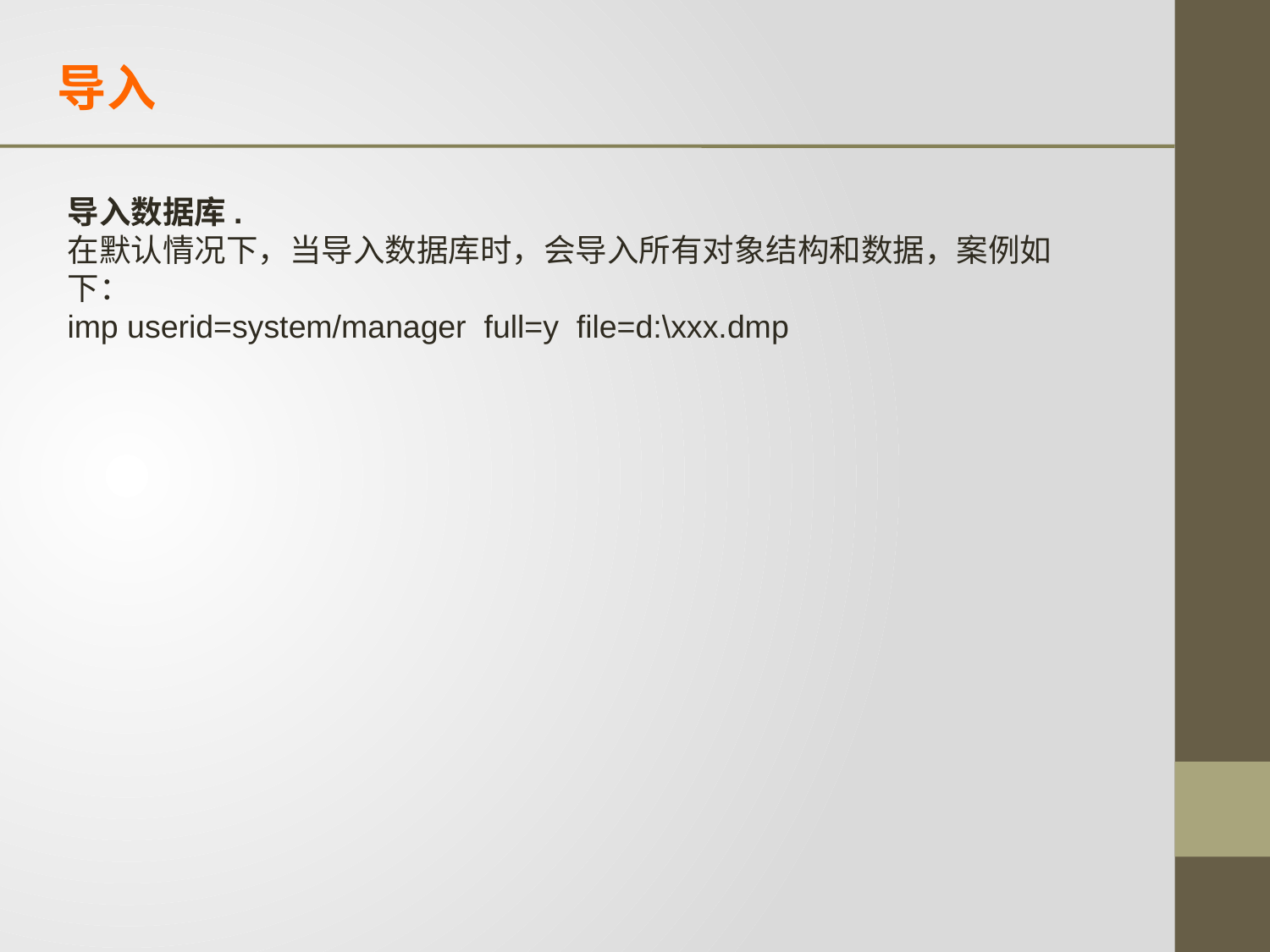

导入
导入数据库.
在默认情况下，当导入数据库时，会导入所有对象结构和数据，案例如下：
imp userid=system/manager  full=y  file=d:\xxx.dmp